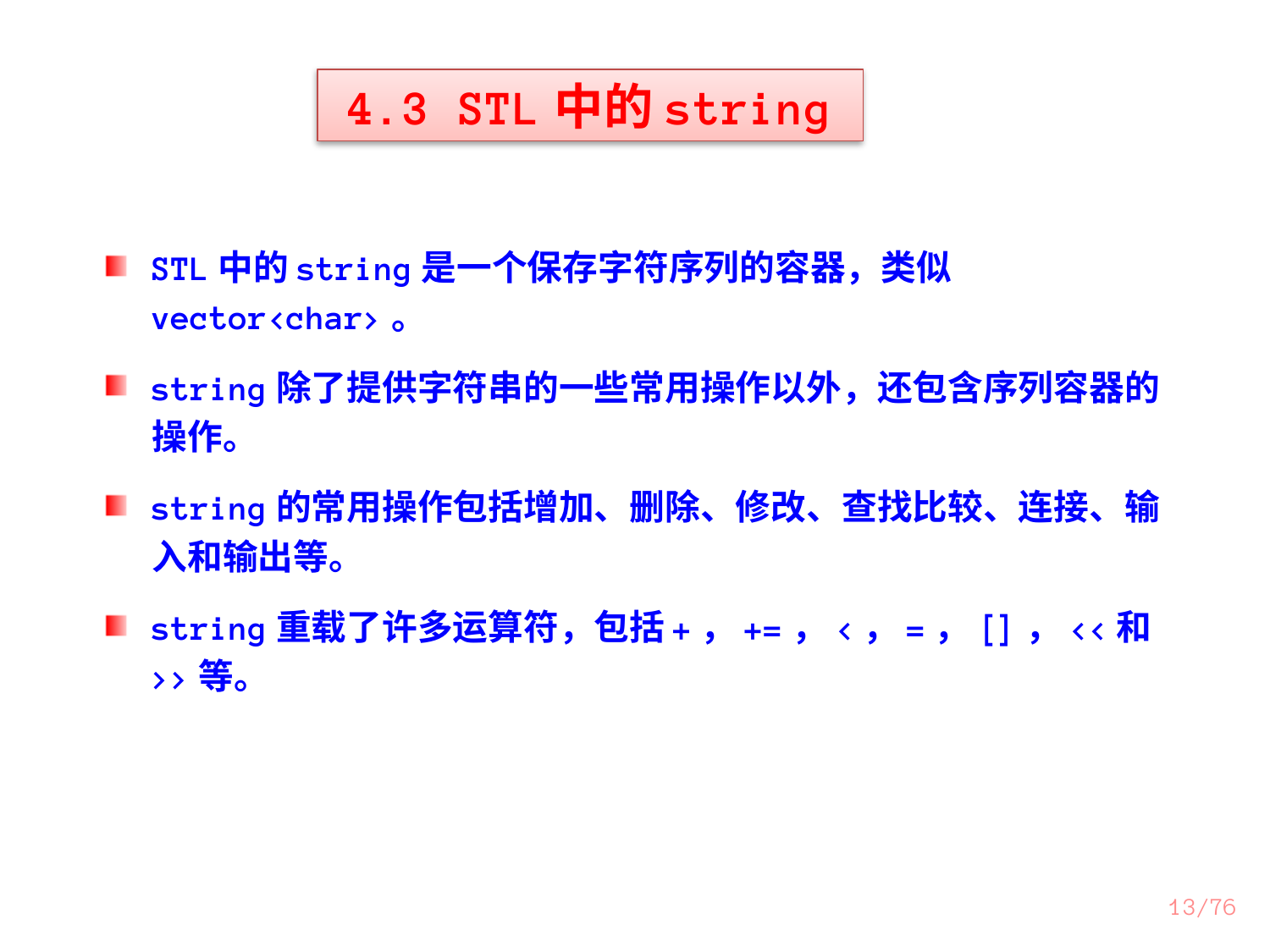

4.3 STL中的string
STL中的string是一个保存字符序列的容器，类似vector<char>。
string除了提供字符串的一些常用操作以外，还包含序列容器的操作。
string的常用操作包括增加、删除、修改、查找比较、连接、输入和输出等。
string重载了许多运算符，包括+，+=，<，=，[]，<<和>>等。
13/76